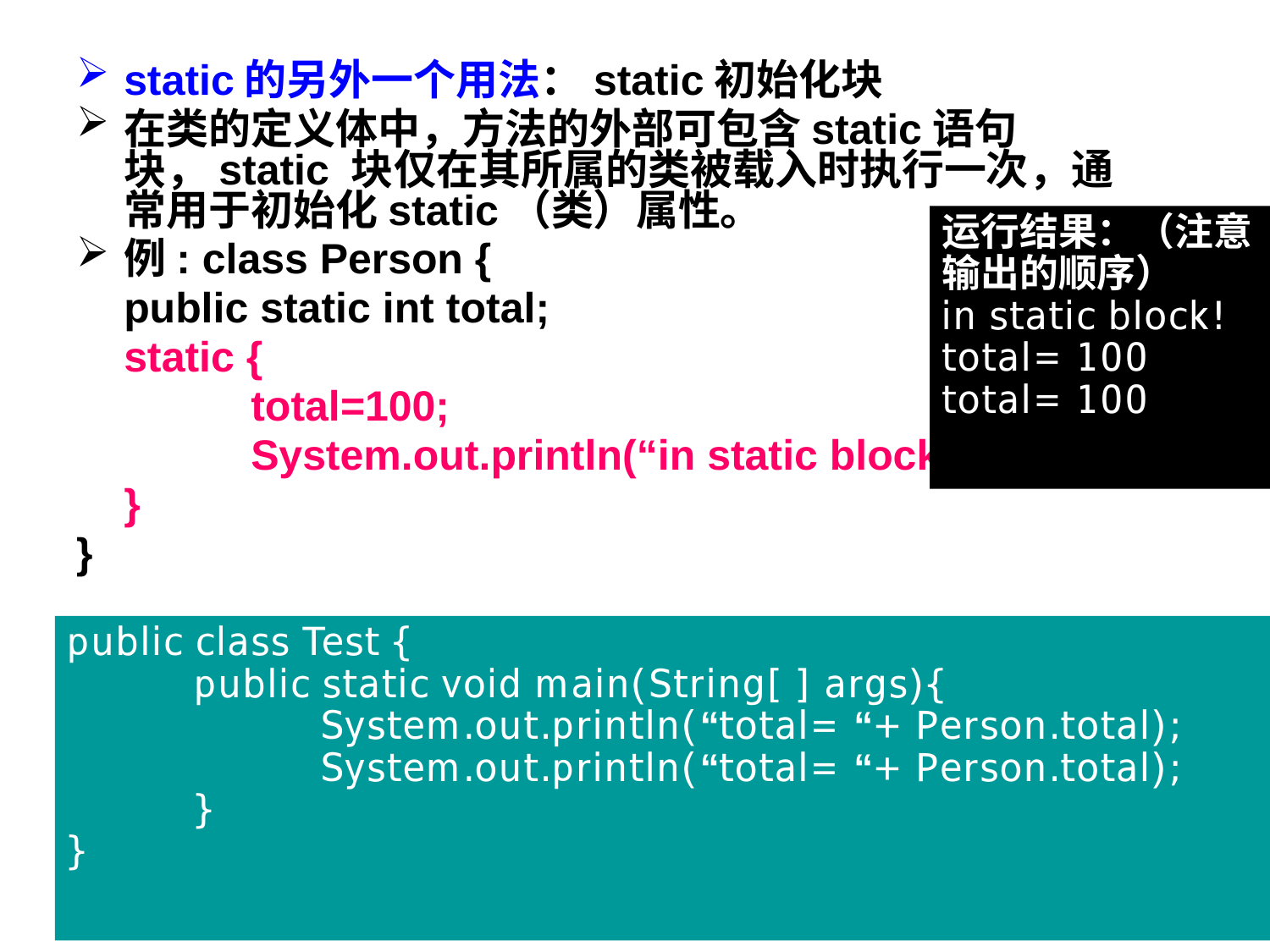

static的另外一个用法：static初始化块
在类的定义体中，方法的外部可包含static语句块，static 块仅在其所属的类被载入时执行一次，通常用于初始化static（类）属性。
例: class Person {
	public static int total;
	static {
		total=100;
		System.out.println(“in static block!”);
	}
}
运行结果：（注意输出的顺序）
in static block!
total= 100
total= 100

public class Test {
	public static void main(String[ ] args){
		System.out.println(“total= “+ Person.total);
		System.out.println(“total= “+ Person.total);
	}
}